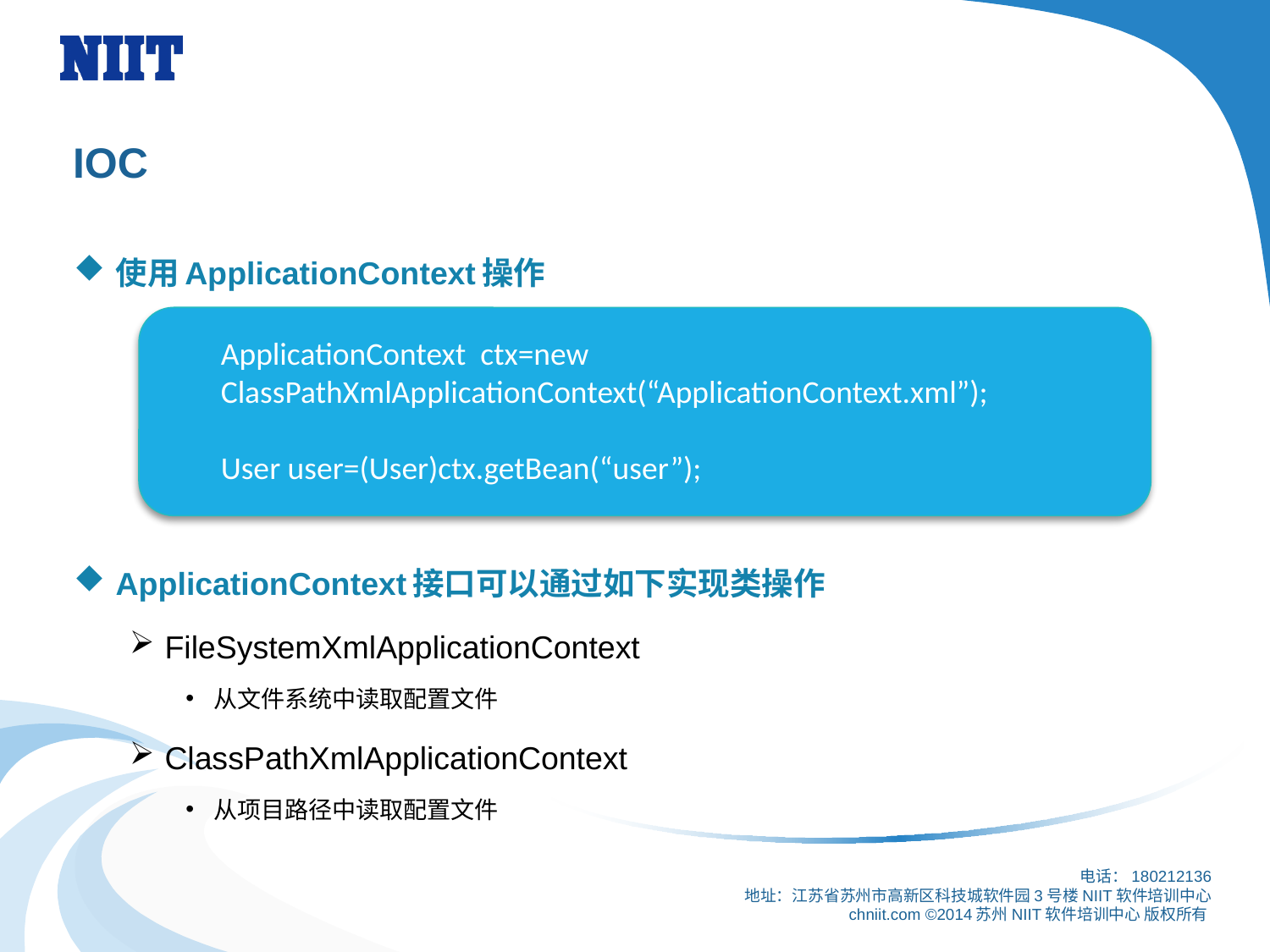

# IOC
使用ApplicationContext操作

ApplicationContext接口可以通过如下实现类操作
FileSystemXmlApplicationContext
从文件系统中读取配置文件
ClassPathXmlApplicationContext
从项目路径中读取配置文件

ApplicationContext  ctx=new ClassPathXmlApplicationContext(“ApplicationContext.xml”);

User user=(User)ctx.getBean(“user”);